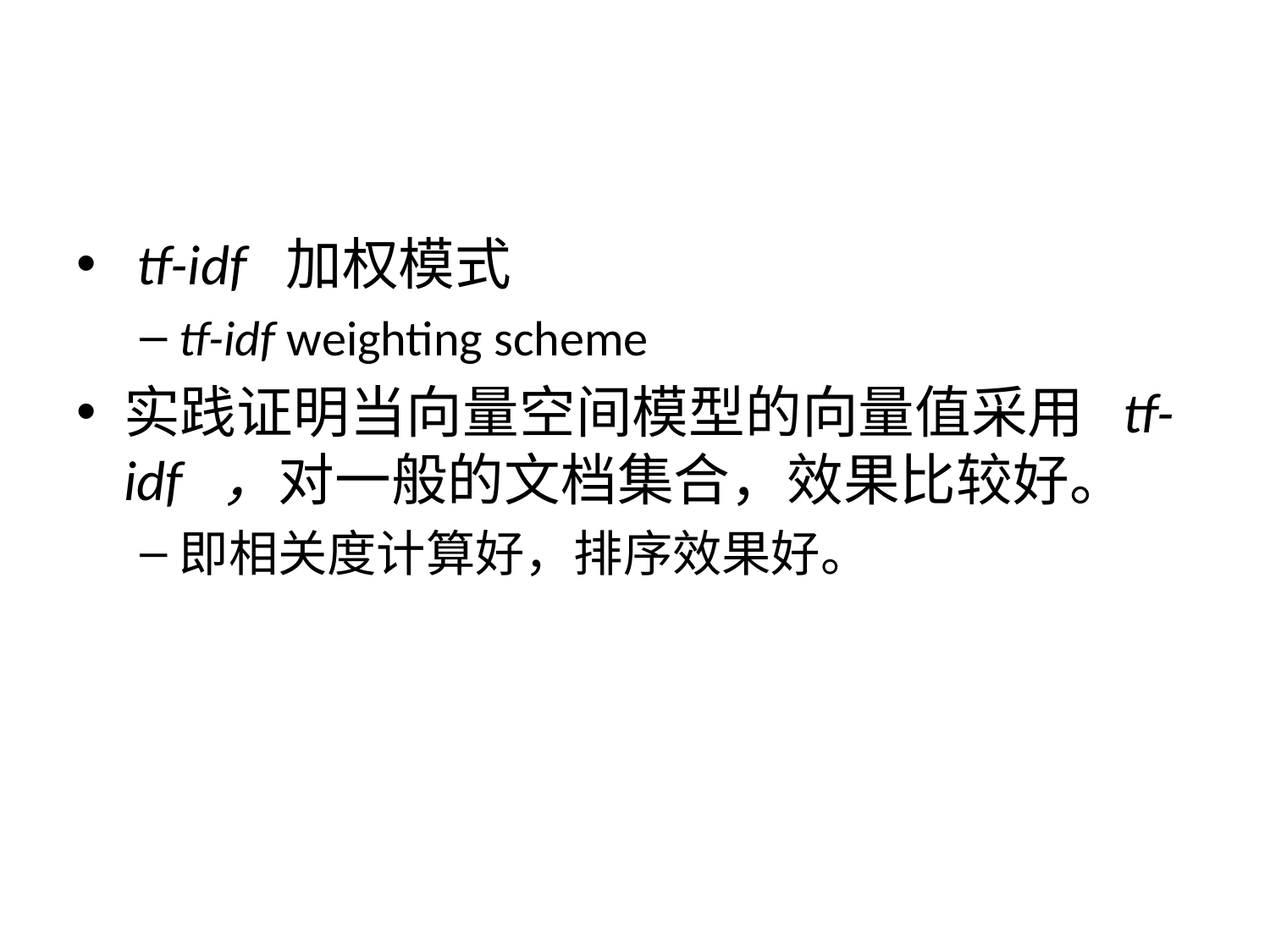

#
 tf-idf  加权模式
tf-idf weighting scheme
实践证明当向量空间模型的向量值采用  tf-idf  ，对一般的文档集合，效果比较好。
即相关度计算好，排序效果好。